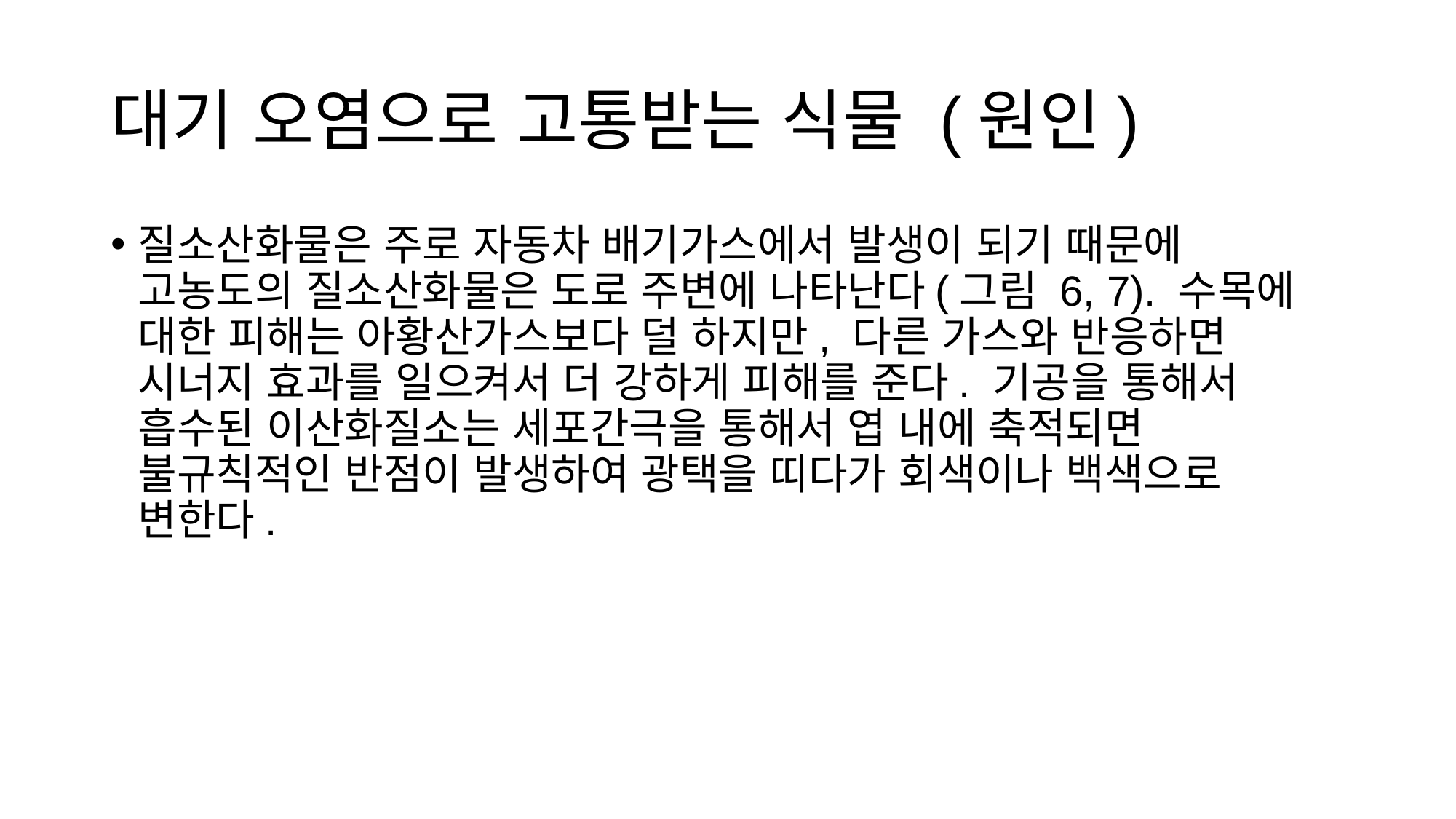

# 대기 오염으로 고통받는 식물 (원인)
질소산화물은 주로 자동차 배기가스에서 발생이 되기 때문에 고농도의 질소산화물은 도로 주변에 나타난다(그림 6, 7). 수목에 대한 피해는 아황산가스보다 덜 하지만, 다른 가스와 반응하면 시너지 효과를 일으켜서 더 강하게 피해를 준다. 기공을 통해서 흡수된 이산화질소는 세포간극을 통해서 엽 내에 축적되면 불규칙적인 반점이 발생하여 광택을 띠다가 회색이나 백색으로 변한다.